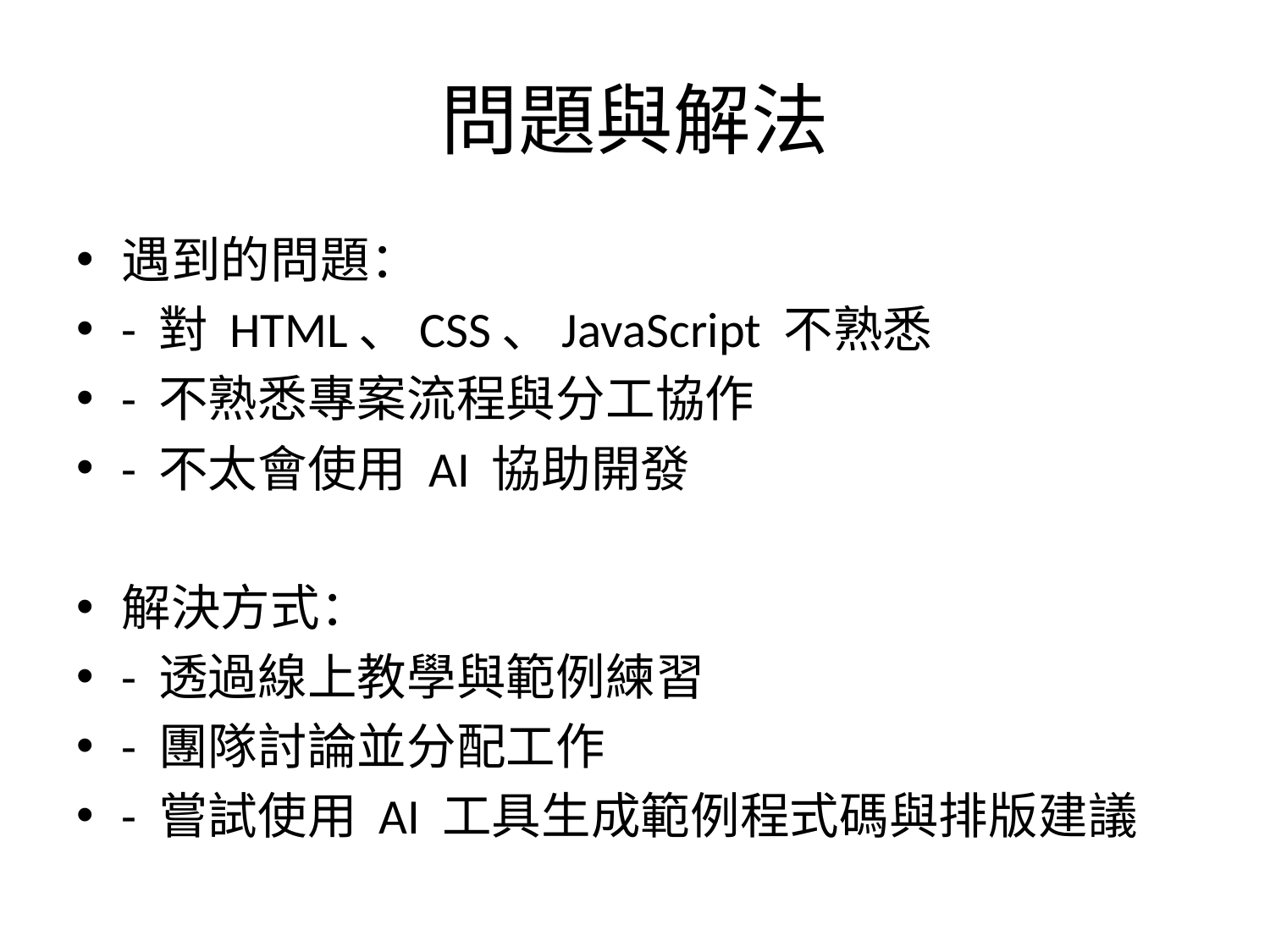

# 問題與解法
遇到的問題：
- 對 HTML、CSS、JavaScript 不熟悉
- 不熟悉專案流程與分工協作
- 不太會使用 AI 協助開發

解決方式：
- 透過線上教學與範例練習
- 團隊討論並分配工作
- 嘗試使用 AI 工具生成範例程式碼與排版建議